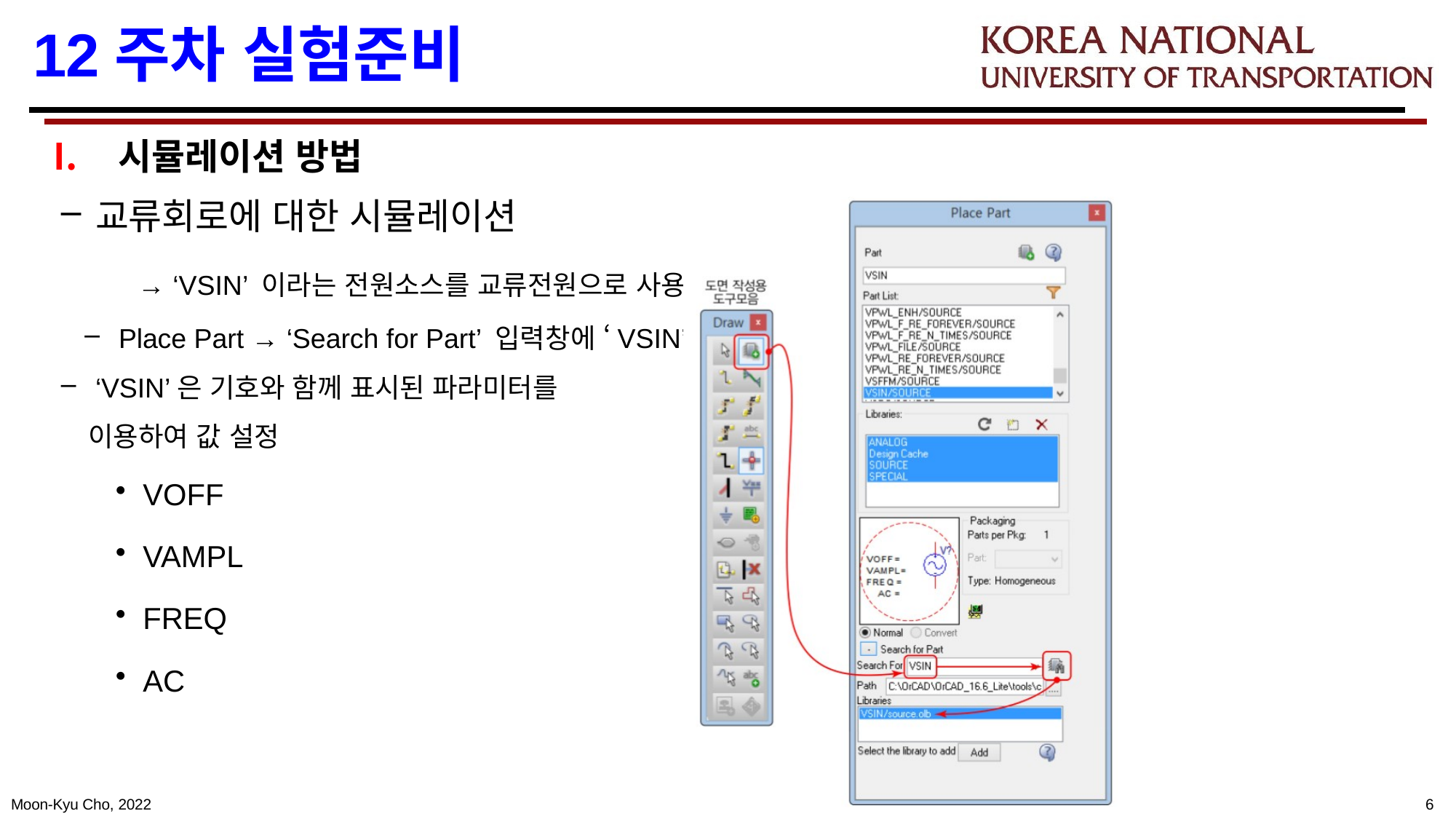

# 12주차 실험준비
시뮬레이션 방법
교류회로에 대한 시뮬레이션
→ ‘VSIN’ 이라는 전원소스를 교류전원으로 사용
Place Part → ‘Search for Part’ 입력창에 ‘VSIN’
‘VSIN’은 기호와 함께 표시된 파라미터를
이용하여 값 설정

VOFF
VAMPL
FREQ
AC

Moon-Kyu Cho, 2022
6